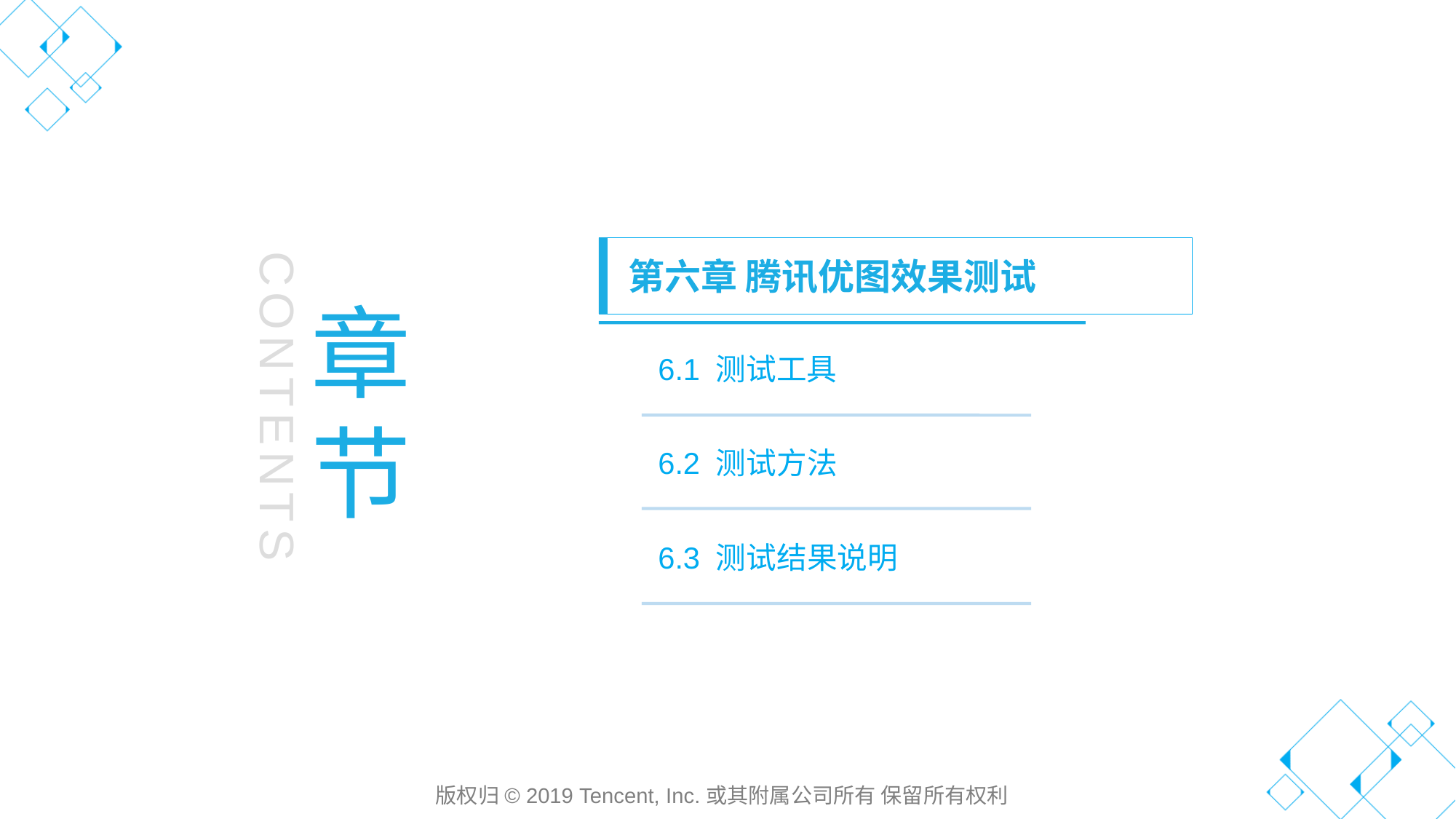

第六章 腾讯优图效果测试
章节

第一章 云计算发展历史
6.1 测试工具
CONTENTS

6.2 测试方法

6.3 测试结果说明